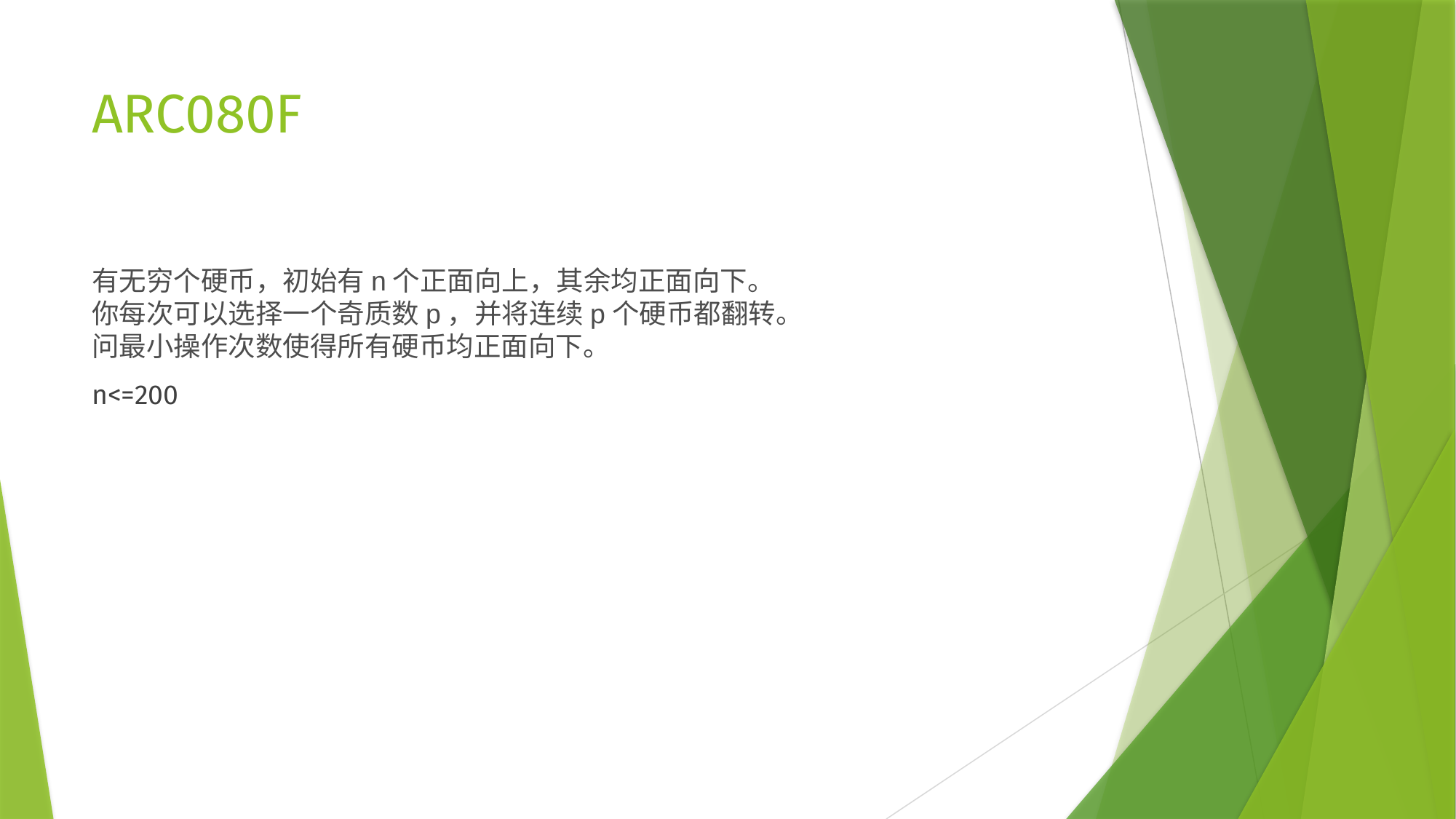

# ARC080F
有无穷个硬币，初始有n个正面向上，其余均正面向下。
你每次可以选择一个奇质数p，并将连续p个硬币都翻转。
问最小操作次数使得所有硬币均正面向下。
n<=200